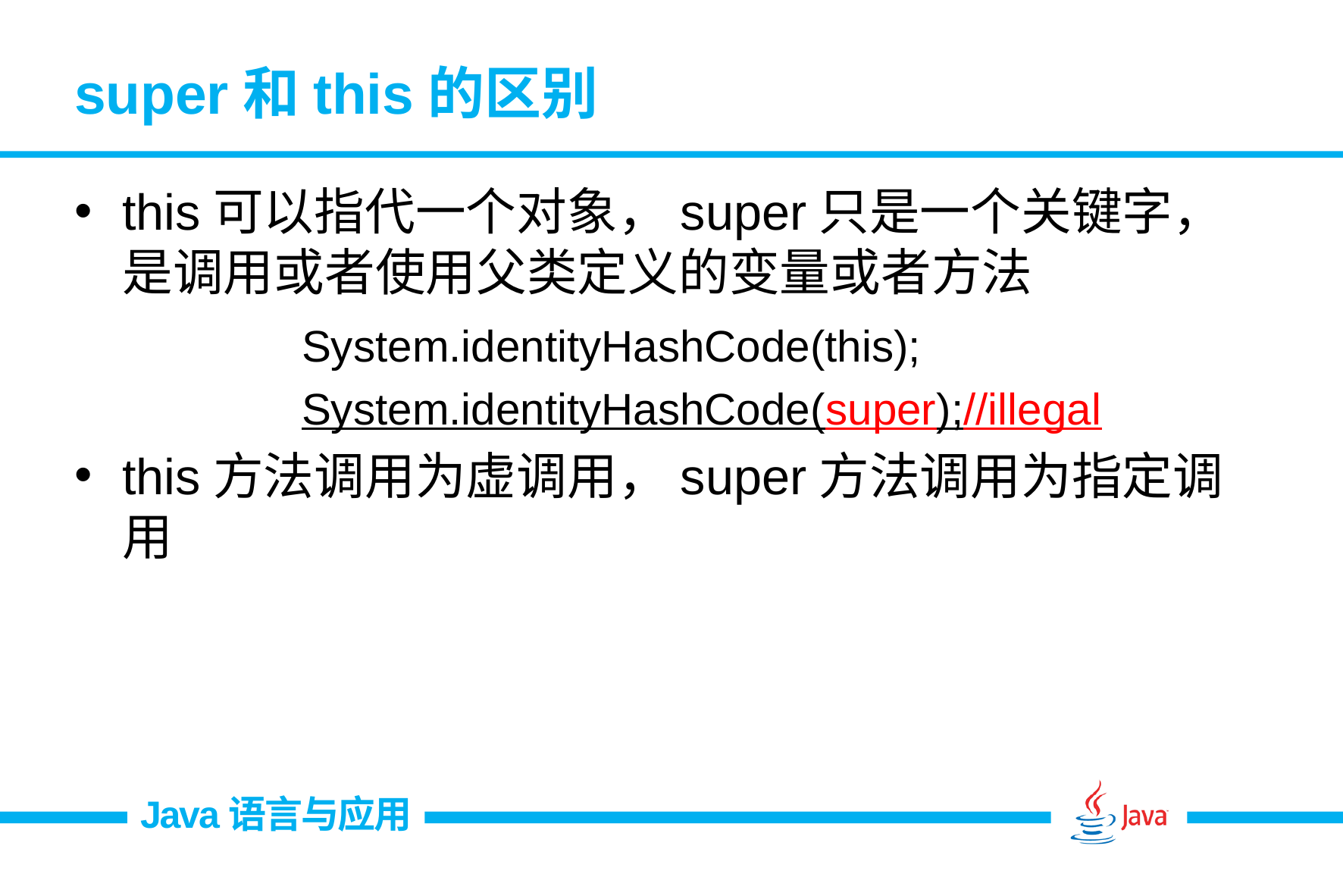

# super和this的区别
this可以指代一个对象，super只是一个关键字，是调用或者使用父类定义的变量或者方法
		System.identityHashCode(this);
		System.identityHashCode(super);//illegal
this方法调用为虚调用，super方法调用为指定调用

23